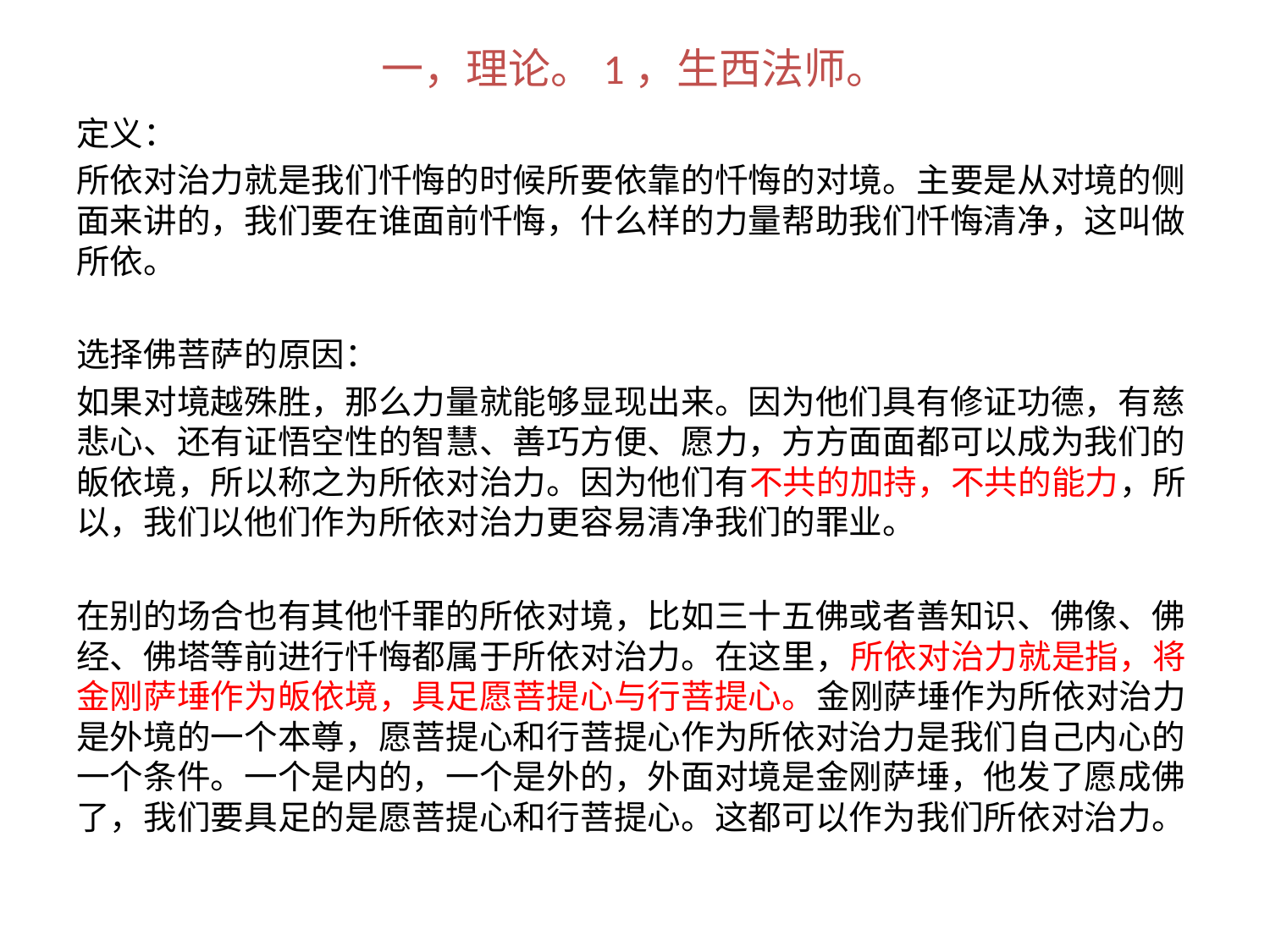

# 一，理论。1，生西法师。
定义：
所依对治力就是我们忏悔的时候所要依靠的忏悔的对境。主要是从对境的侧面来讲的，我们要在谁面前忏悔，什么样的力量帮助我们忏悔清净，这叫做所依。

选择佛菩萨的原因：
如果对境越殊胜，那么力量就能够显现出来。因为他们具有修证功德，有慈悲心、还有证悟空性的智慧、善巧方便、愿力，方方面面都可以成为我们的皈依境，所以称之为所依对治力。因为他们有不共的加持，不共的能力，所以，我们以他们作为所依对治力更容易清净我们的罪业。

在别的场合也有其他忏罪的所依对境，比如三十五佛或者善知识、佛像、佛经、佛塔等前进行忏悔都属于所依对治力。在这里，所依对治力就是指，将金刚萨埵作为皈依境，具足愿菩提心与行菩提心。金刚萨埵作为所依对治力是外境的一个本尊，愿菩提心和行菩提心作为所依对治力是我们自己内心的一个条件。一个是内的，一个是外的，外面对境是金刚萨埵，他发了愿成佛了，我们要具足的是愿菩提心和行菩提心。这都可以作为我们所依对治力。